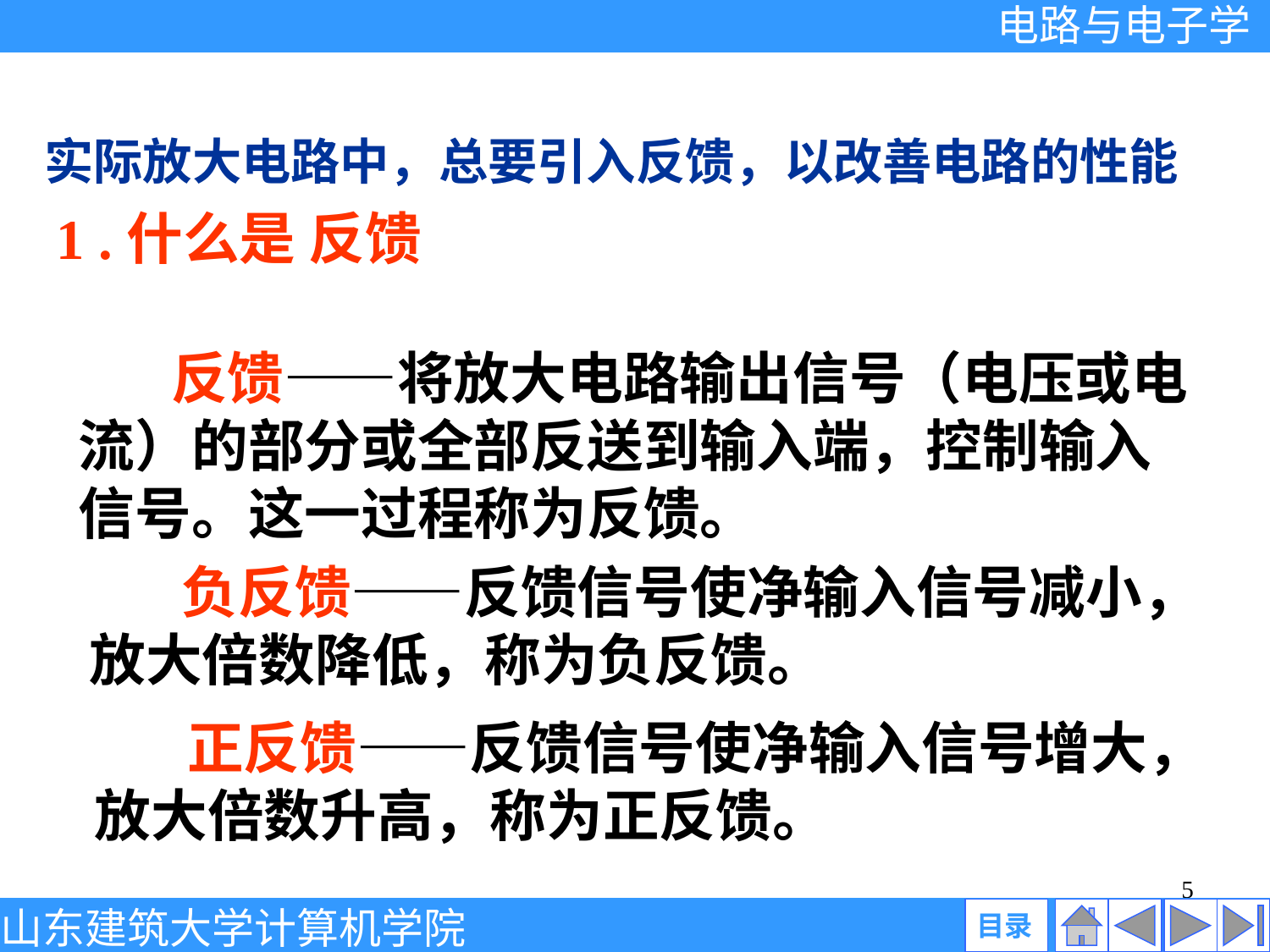

实际放大电路中，总要引入反馈，以改善电路的性能
1 .什么是 反馈
反馈——将放大电路输出信号（电压或电流）的部分或全部反送到输入端，控制输入信号。这一过程称为反馈。
负反馈——反馈信号使净输入信号减小，放大倍数降低，称为负反馈。
正反馈——反馈信号使净输入信号增大，放大倍数升高，称为正反馈。